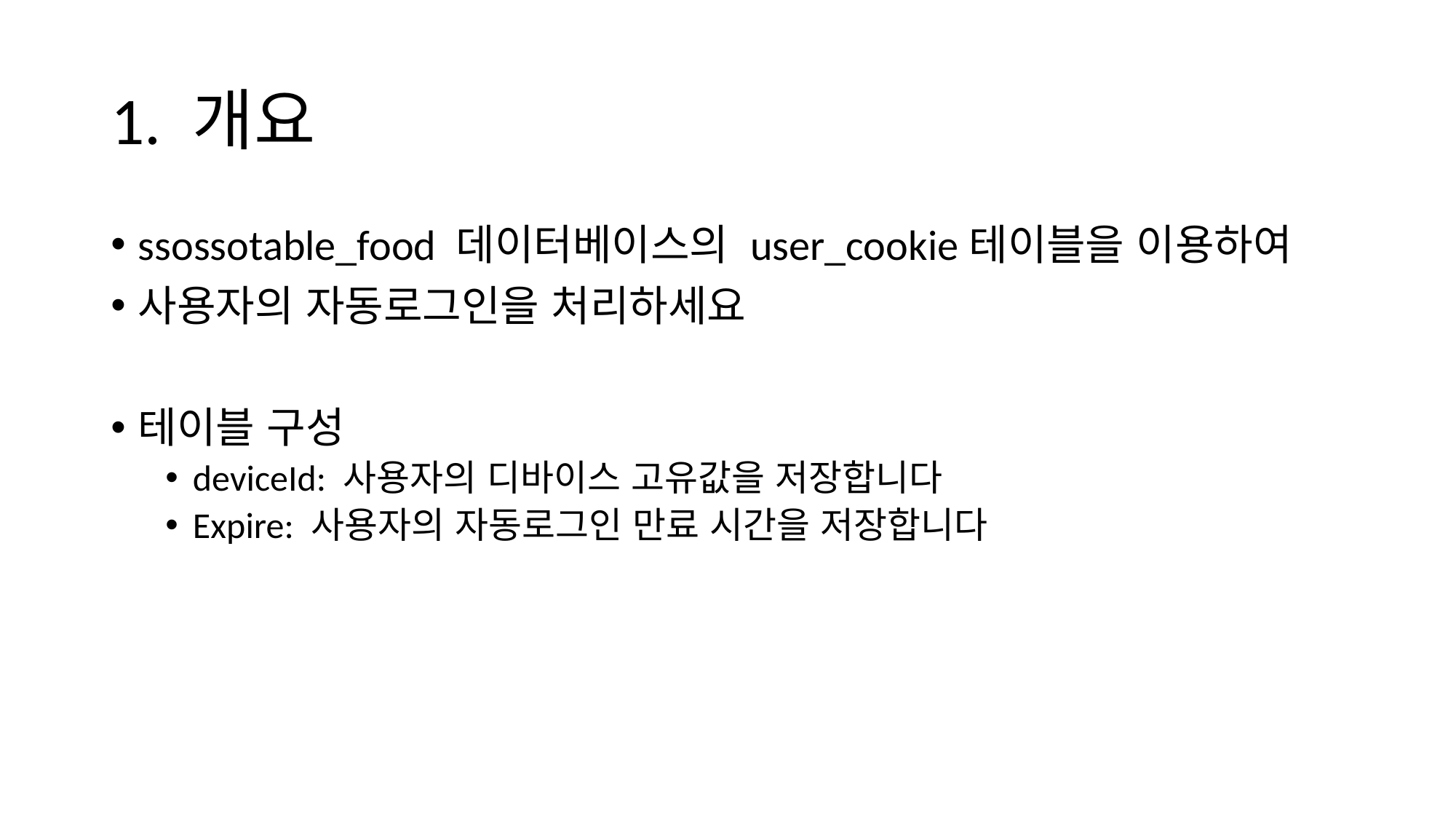

# 1. 개요
ssossotable_food 데이터베이스의 user_cookie테이블을 이용하여
사용자의 자동로그인을 처리하세요

테이블 구성
deviceId: 사용자의 디바이스 고유값을 저장합니다
Expire: 사용자의 자동로그인 만료 시간을 저장합니다